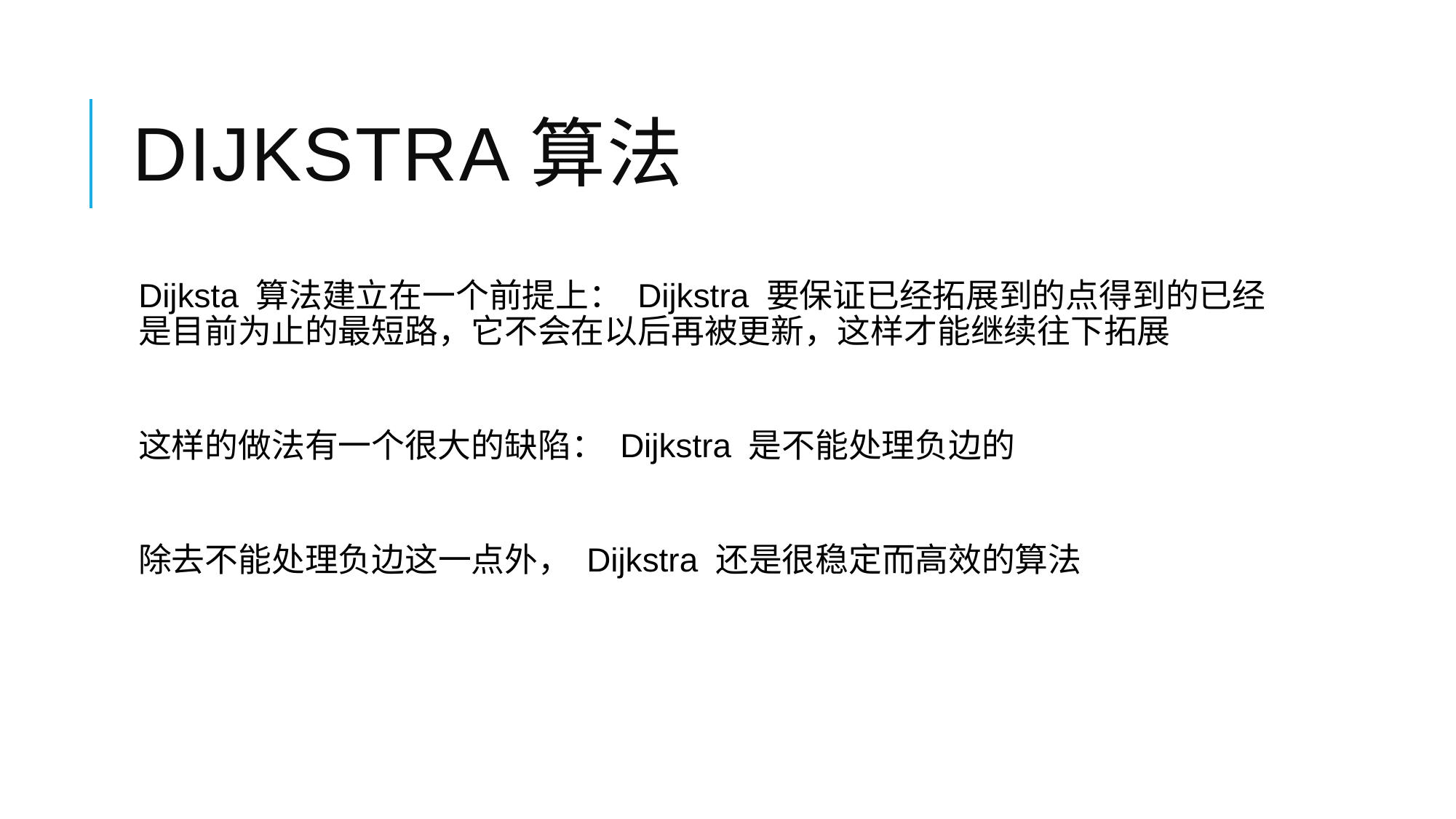

# Dijkstra算法
Dijksta 算法建立在一个前提上： Dijkstra 要保证已经拓展到的点得到的已经是目前为止的最短路，它不会在以后再被更新，这样才能继续往下拓展

这样的做法有一个很大的缺陷： Dijkstra 是不能处理负边的

除去不能处理负边这一点外， Dijkstra 还是很稳定而高效的算法